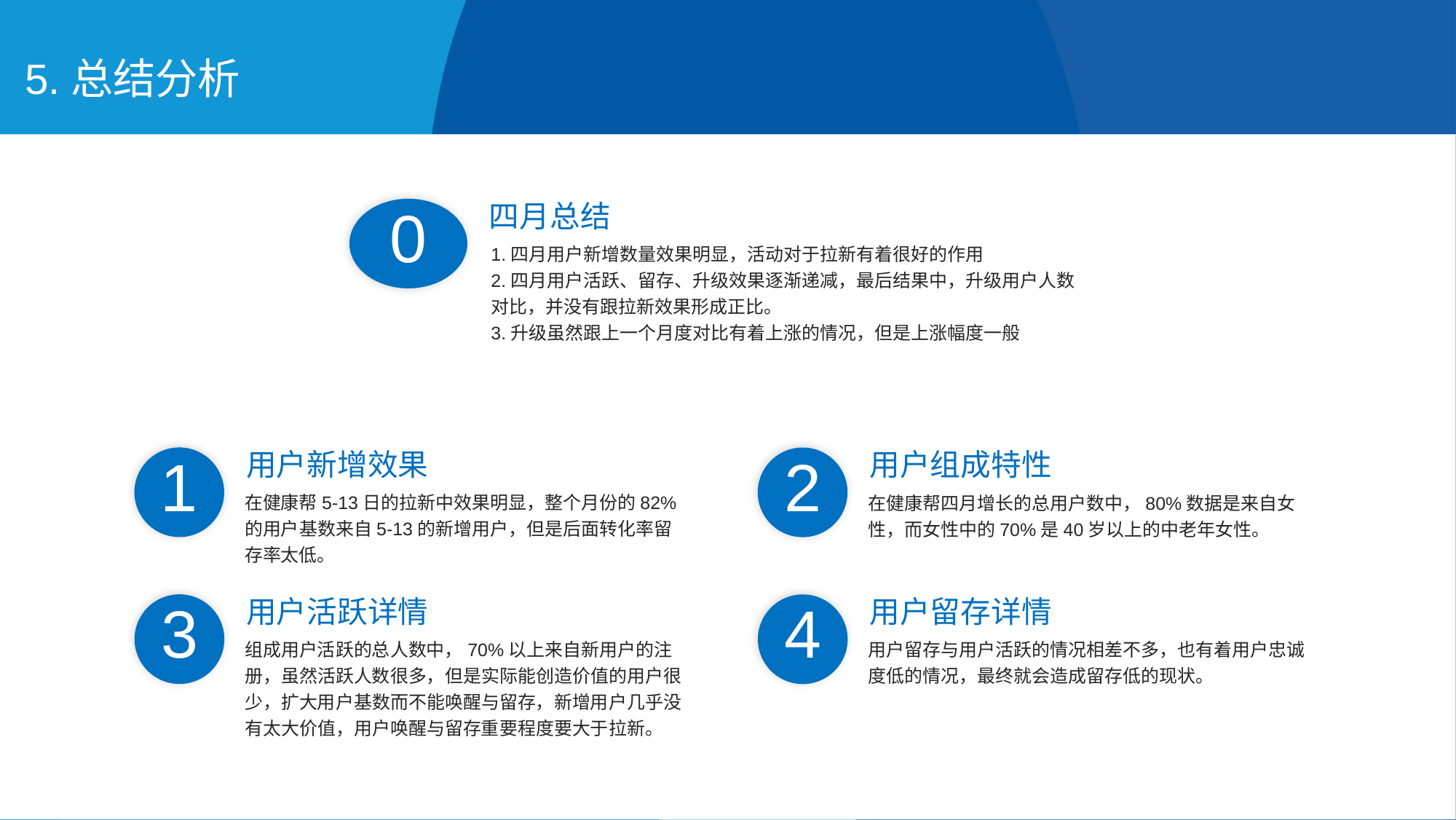

5.总结分析

四月总结
1.四月用户新增数量效果明显，活动对于拉新有着很好的作用
2.四月用户活跃、留存、升级效果逐渐递减，最后结果中，升级用户人数对比，并没有跟拉新效果形成正比。
3.升级虽然跟上一个月度对比有着上涨的情况，但是上涨幅度一般
0

用户新增效果
在健康帮5-13日的拉新中效果明显，整个月份的82%的用户基数来自5-13的新增用户，但是后面转化率留存率太低。
1

用户组成特性
在健康帮四月增长的总用户数中，80%数据是来自女性，而女性中的70%是40岁以上的中老年女性。
2

用户活跃详情
组成用户活跃的总人数中，70%以上来自新用户的注册，虽然活跃人数很多，但是实际能创造价值的用户很少，扩大用户基数而不能唤醒与留存，新增用户几乎没有太大价值，用户唤醒与留存重要程度要大于拉新。
3

用户留存详情
用户留存与用户活跃的情况相差不多，也有着用户忠诚度低的情况，最终就会造成留存低的现状。
4